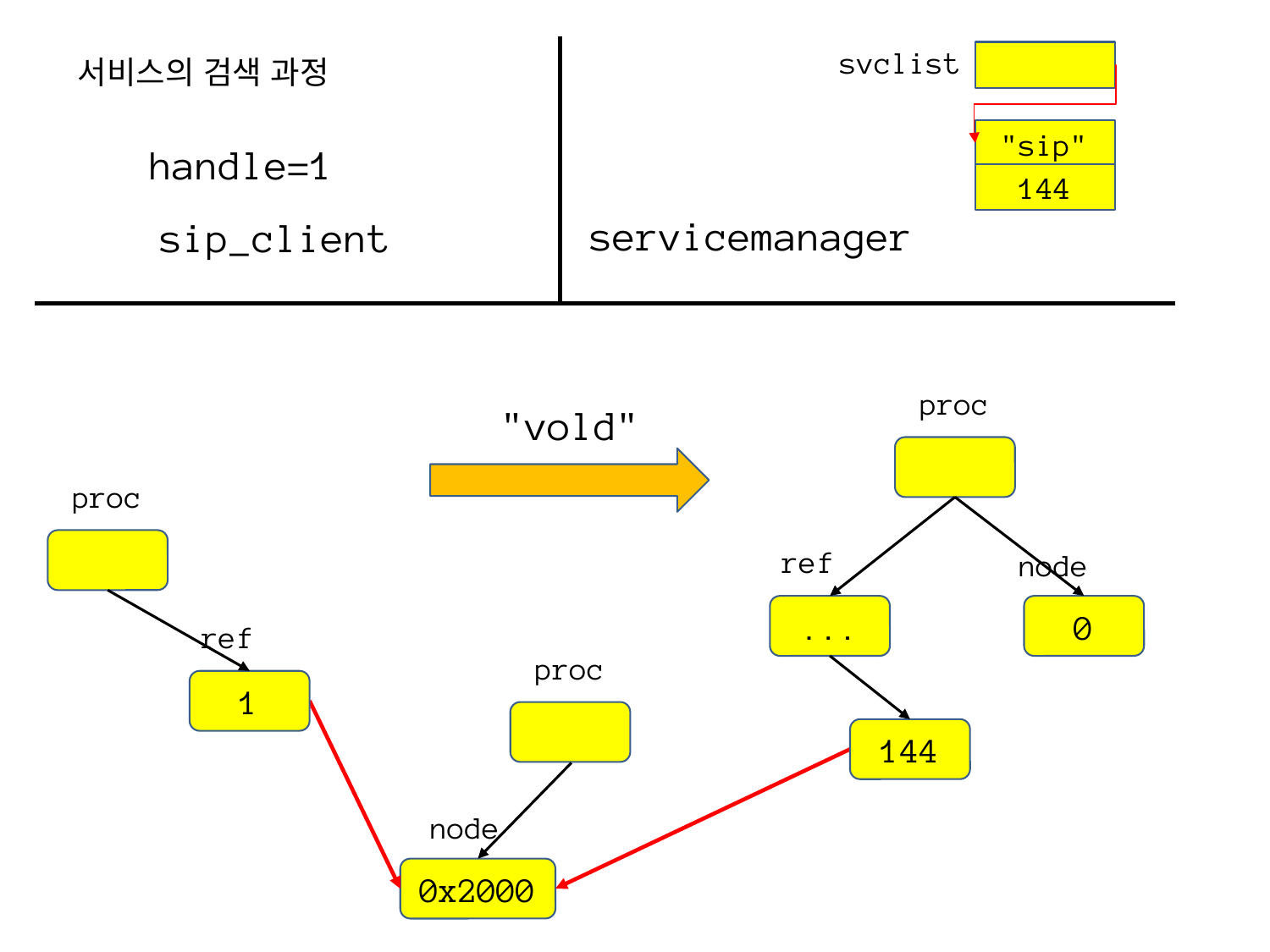

svclist

서비스의 검색 과정
"sip"
handle=1
144
servicemanager
sip_client
proc
"vold"

proc

ref
node
...
0
ref
proc
1

144
node
0x2000